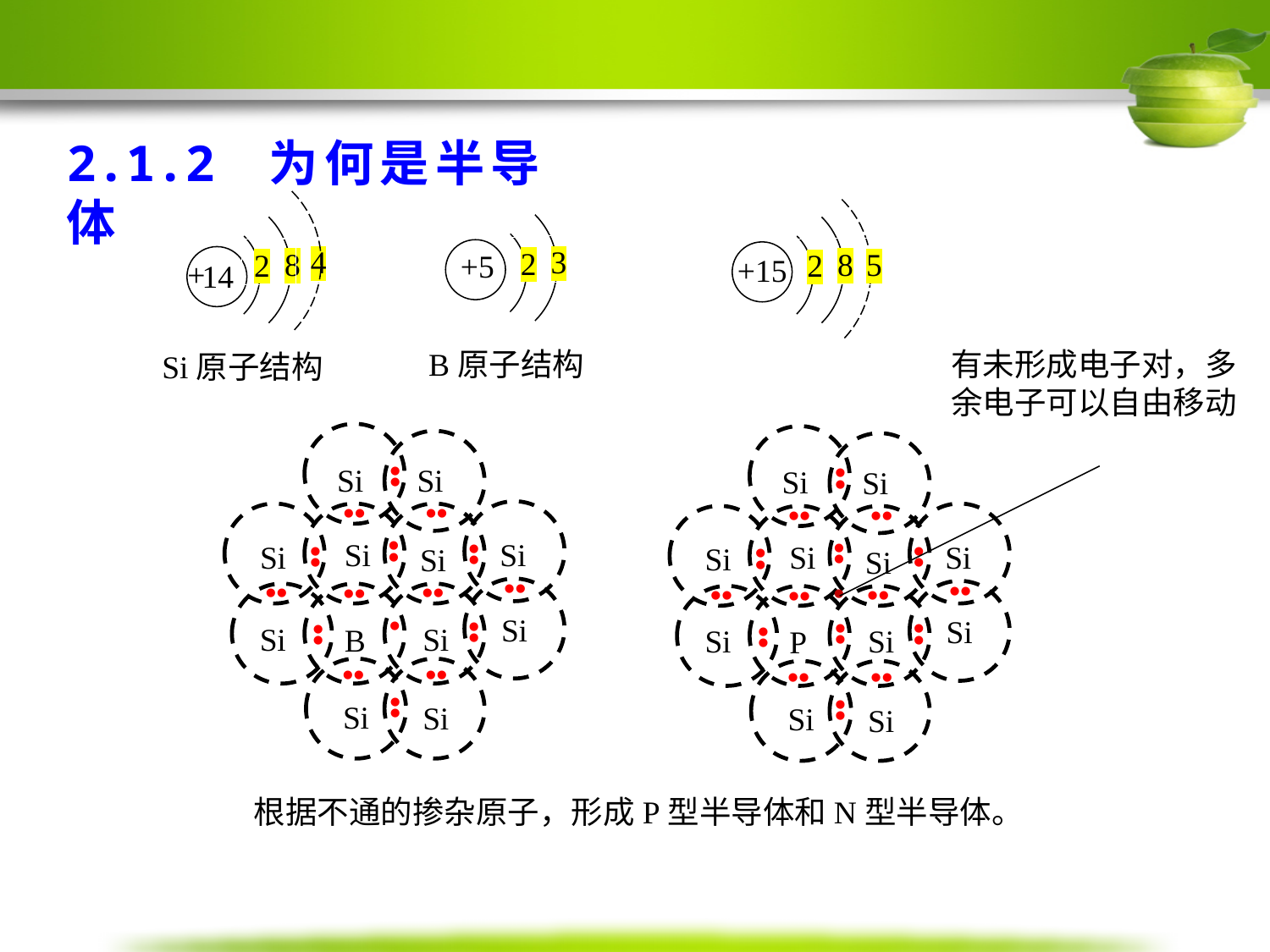

2.1.2 为何是半导体

4
8
2

14
Si原子结构

3
2
8
5
2

+5

+15
+
B原子结构
有未形成电子对，多余电子可以自由移动

••
••
Si
Si
Si
Si
••
••
••
••

••
Si
Si
••
••
Si
Si
Si
••
••
Si
Si
••
Si
••
••
••
••
••
•
••
••
••

•
Si
Si
••
••
••
••
••
Si
Si
B
Si
Si
P
••
••
••
••

••
••
Si
Si
Si
Si
根据不通的掺杂原子，形成P型半导体和N型半导体。